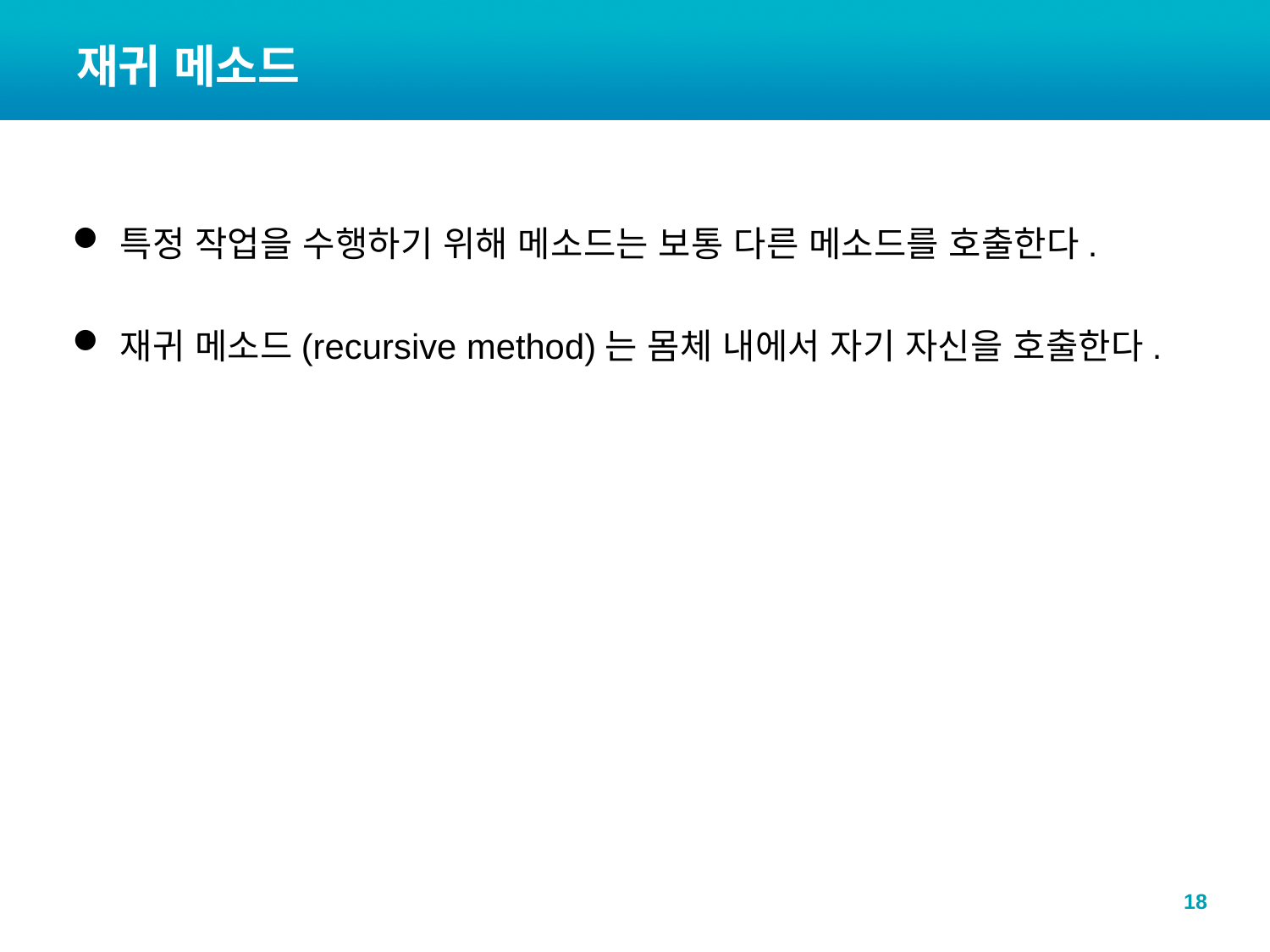

# 재귀 메소드

특정 작업을 수행하기 위해 메소드는 보통 다른 메소드를 호출한다.

재귀 메소드(recursive method)는 몸체 내에서 자기 자신을 호출한다.